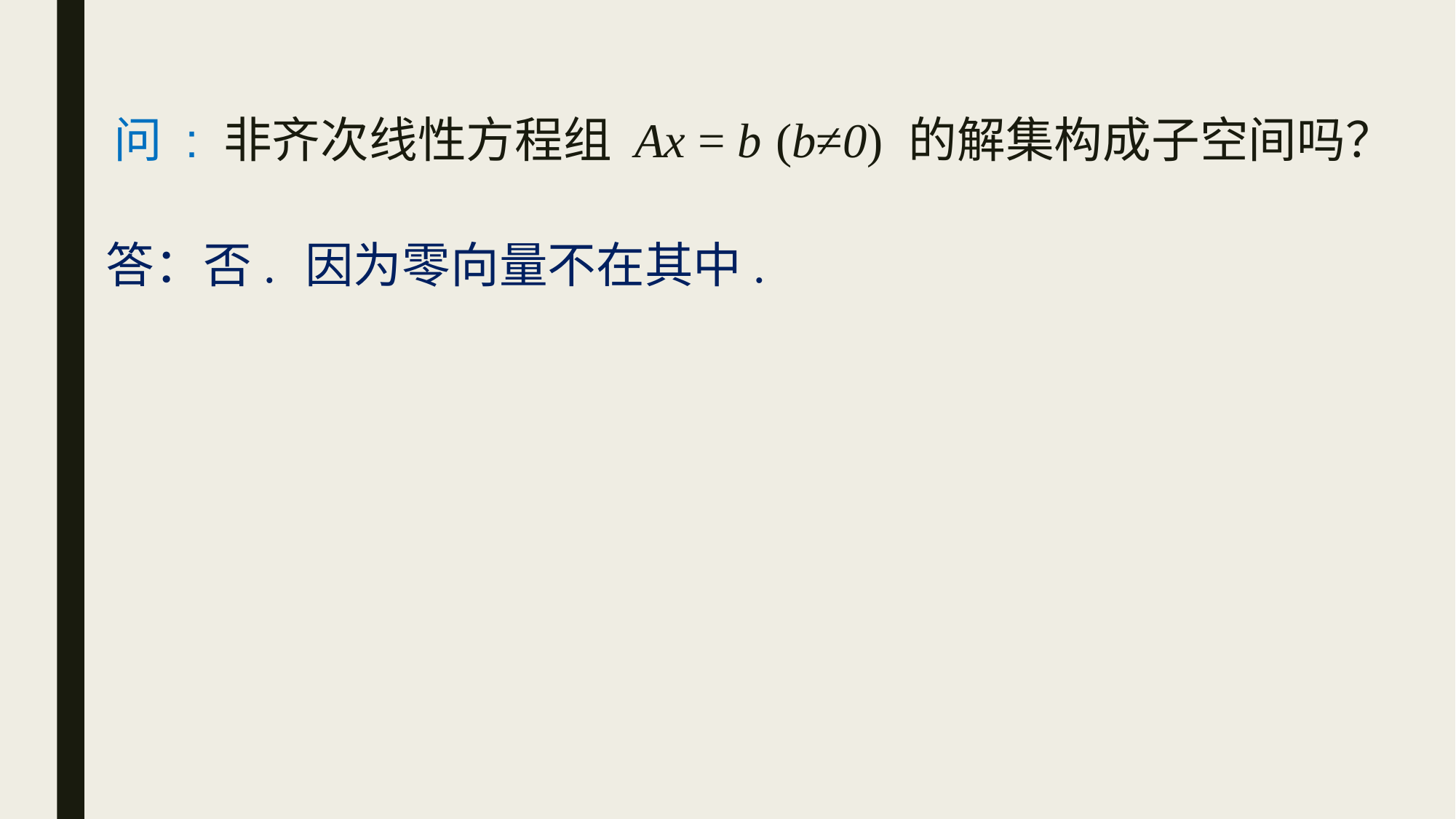

问 : 非齐次线性方程组 Ax = b (b≠0) 的解集构成子空间吗？
答：否.
因为零向量不在其中.